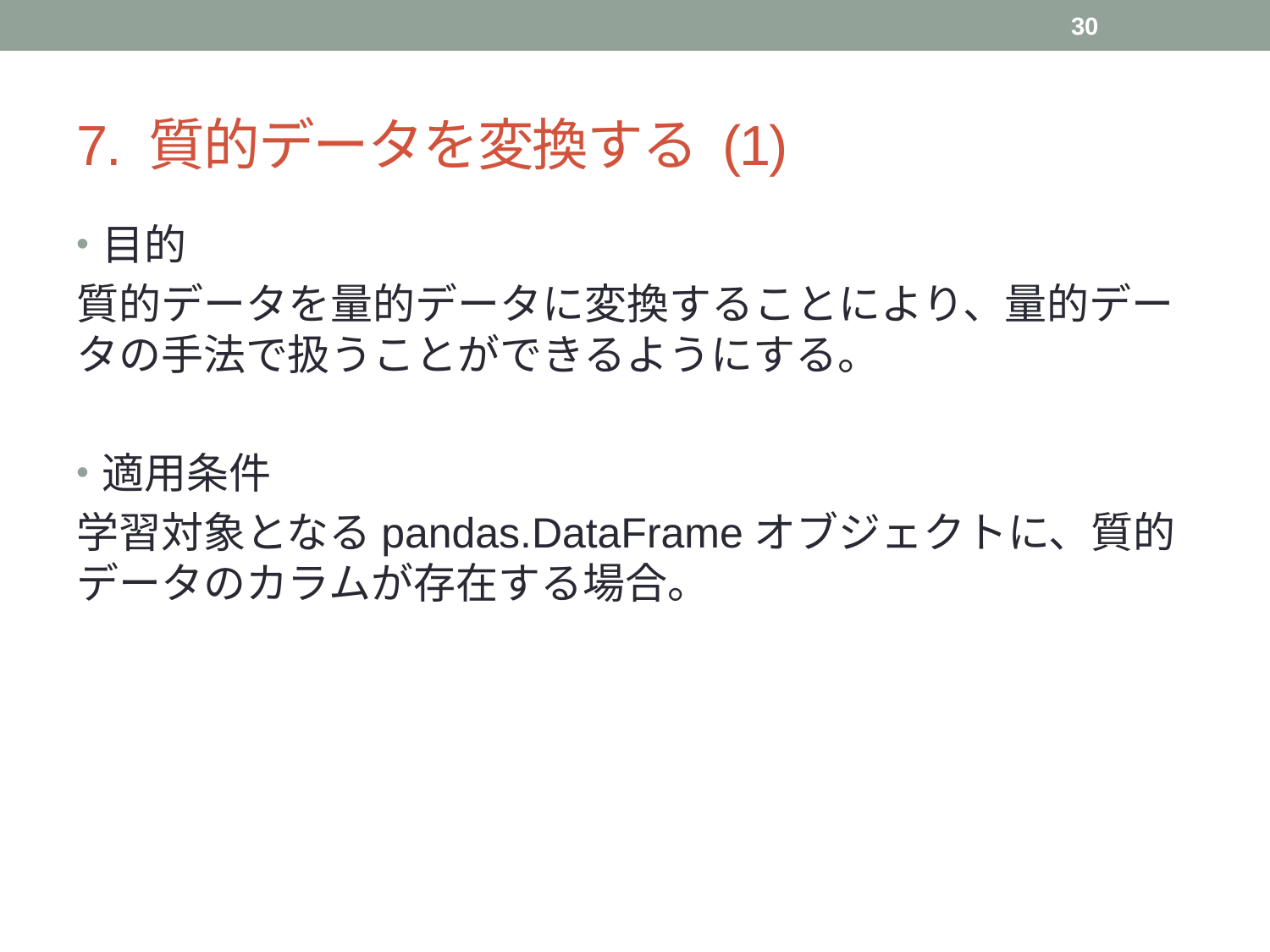

30
# 7. 質的データを変換する (1)
目的
質的データを量的データに変換することにより、量的データの手法で扱うことができるようにする。

適用条件
学習対象となるpandas.DataFrameオブジェクトに、質的データのカラムが存在する場合。